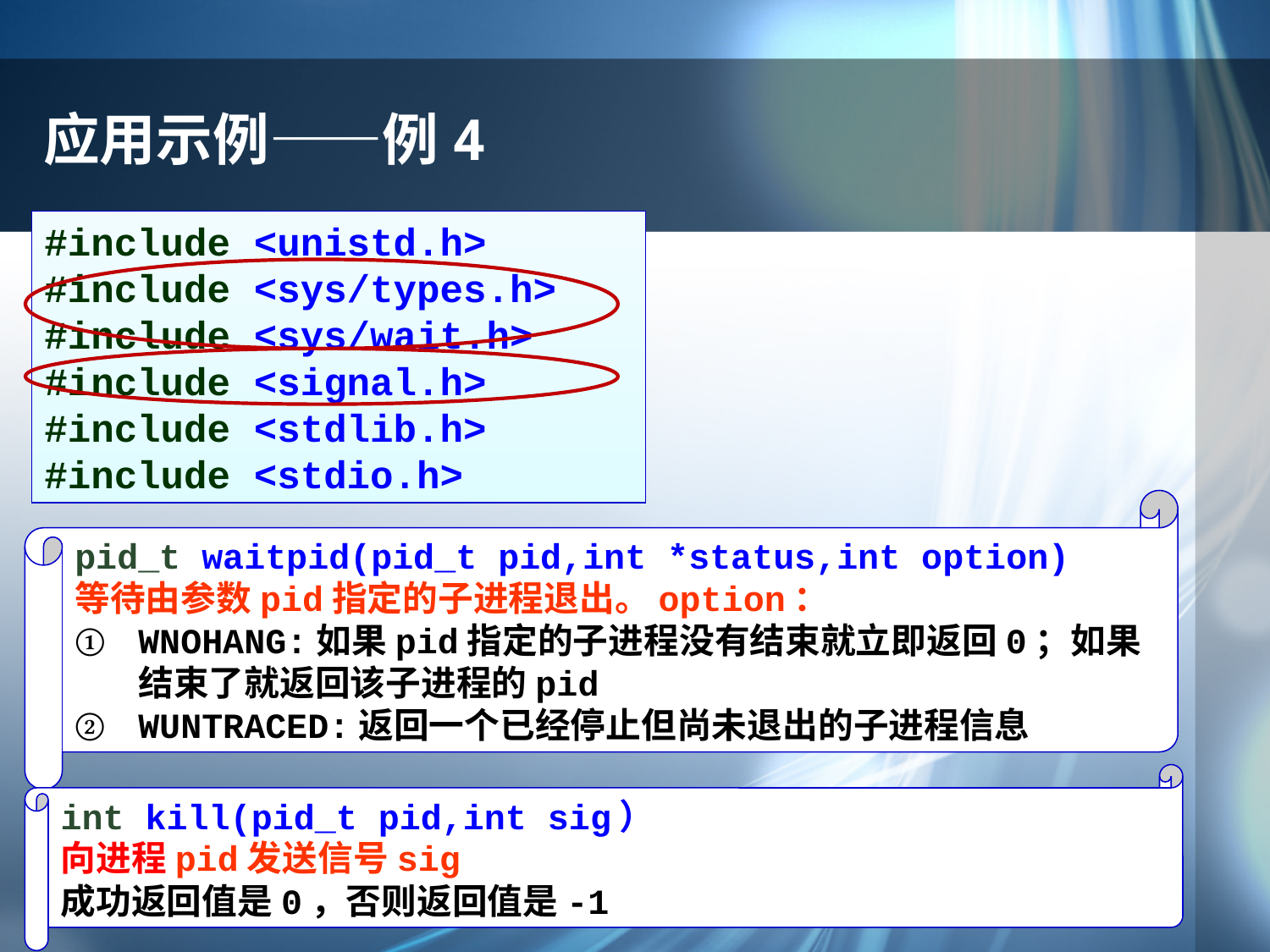

# 应用示例——例4
#include <unistd.h>
#include <sys/types.h>
#include <sys/wait.h>
#include <signal.h>
#include <stdlib.h>
#include <stdio.h>

pid_t waitpid(pid_t pid,int *status,int option)
等待由参数pid指定的子进程退出。option：
WNOHANG:如果pid指定的子进程没有结束就立即返回0；如果结束了就返回该子进程的pid
WUNTRACED:返回一个已经停止但尚未退出的子进程信息
int kill(pid_t pid,int sig）
向进程pid发送信号sig
成功返回值是0，否则返回值是-1